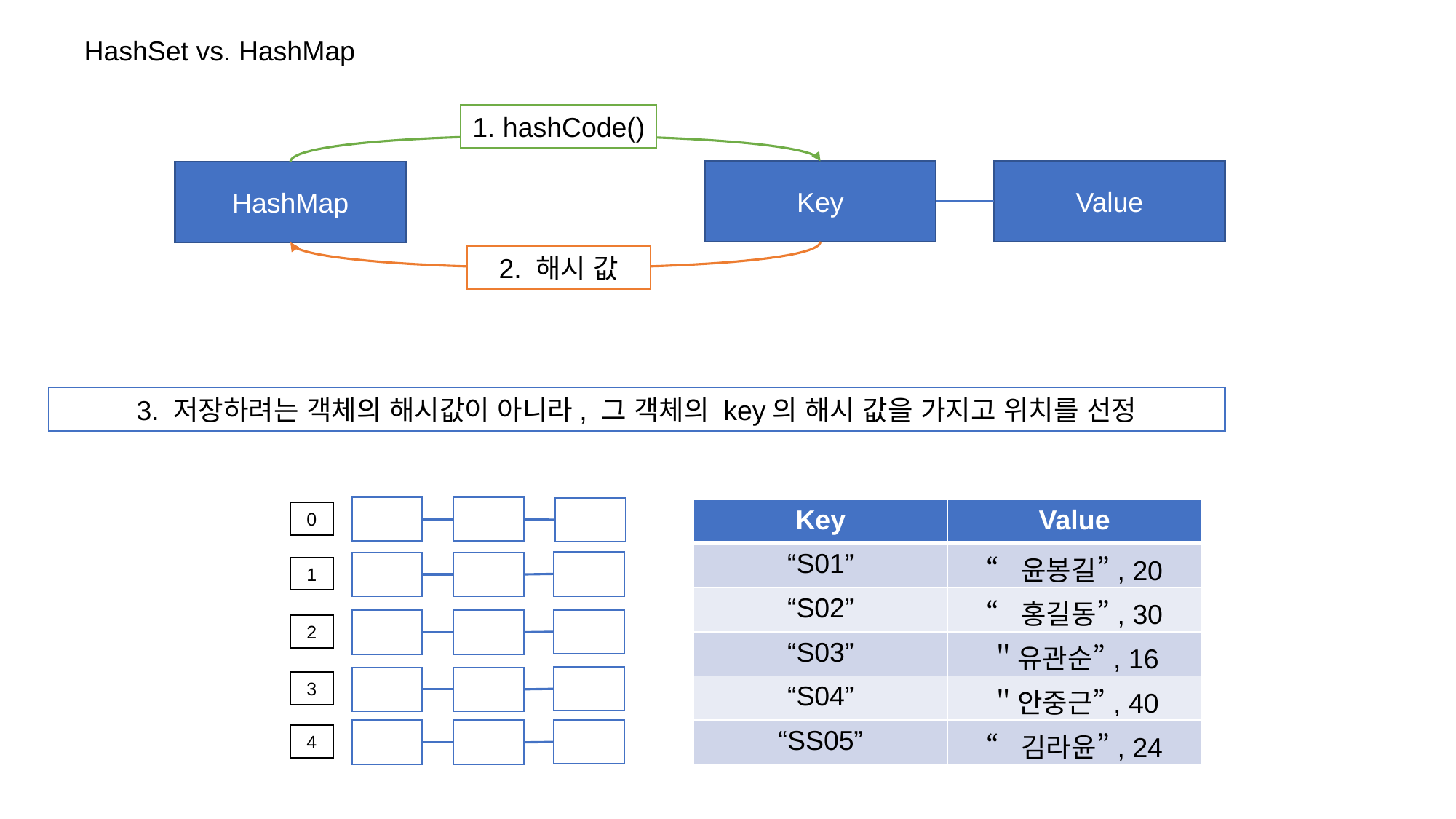

HashSet vs. HashMap
1. hashCode()
Key
Value
HashMap
2. 해시 값
3. 저장하려는 객체의 해시값이 아니라, 그 객체의 key의 해시 값을 가지고 위치를 선정

| Key | Value |
| --- | --- |
| “S01” | “윤봉길”, 20 |
| “S02” | “홍길동”, 30 |
| “S03” | ＂유관순”, 16 |
| “S04” | ＂안중근”, 40 |
| “SS05” | “김라윤”, 24 |
0

1

2

3

4